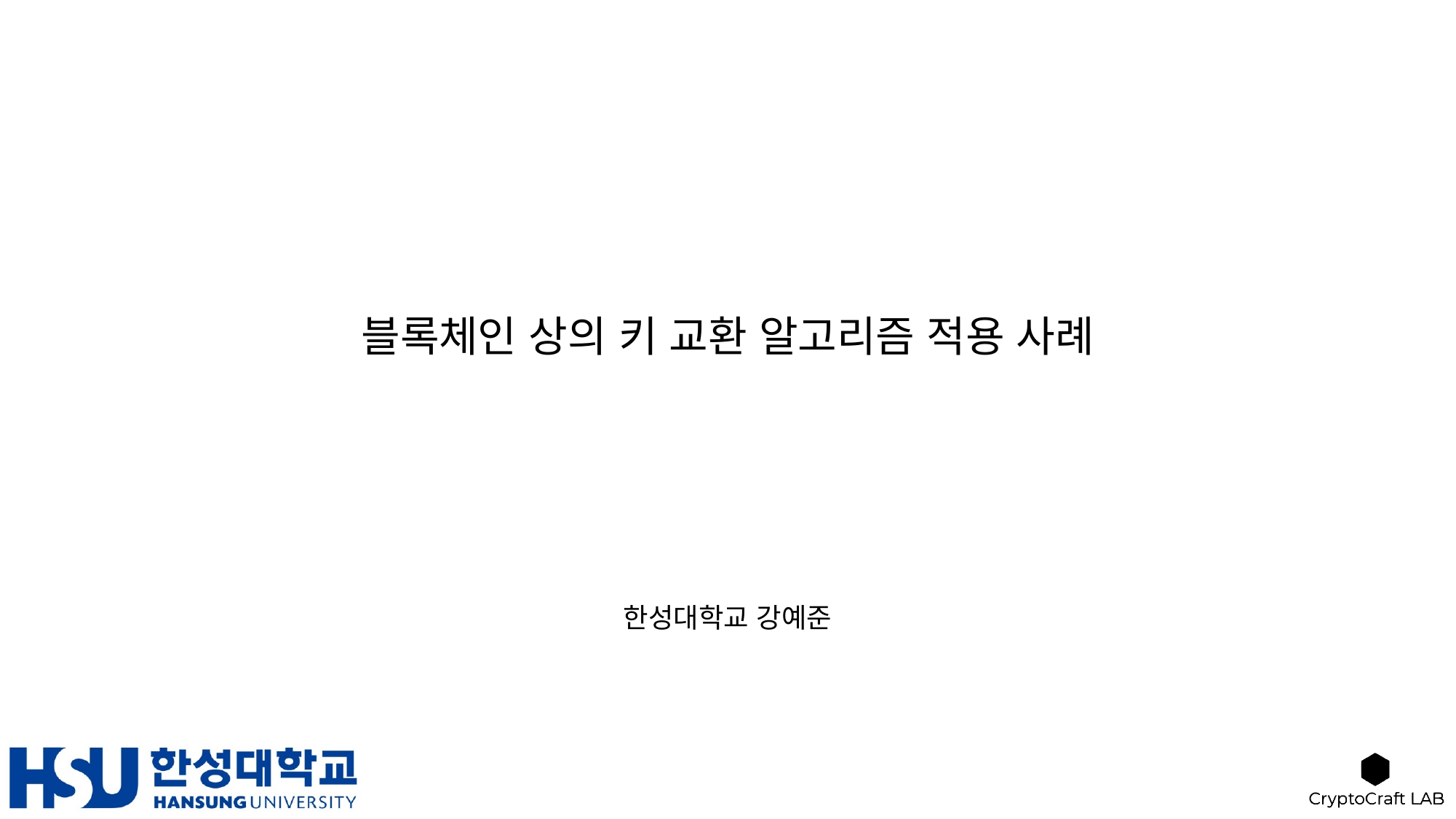

# 블록체인 상의 키 교환 알고리즘 적용 사례
한성대학교 강예준